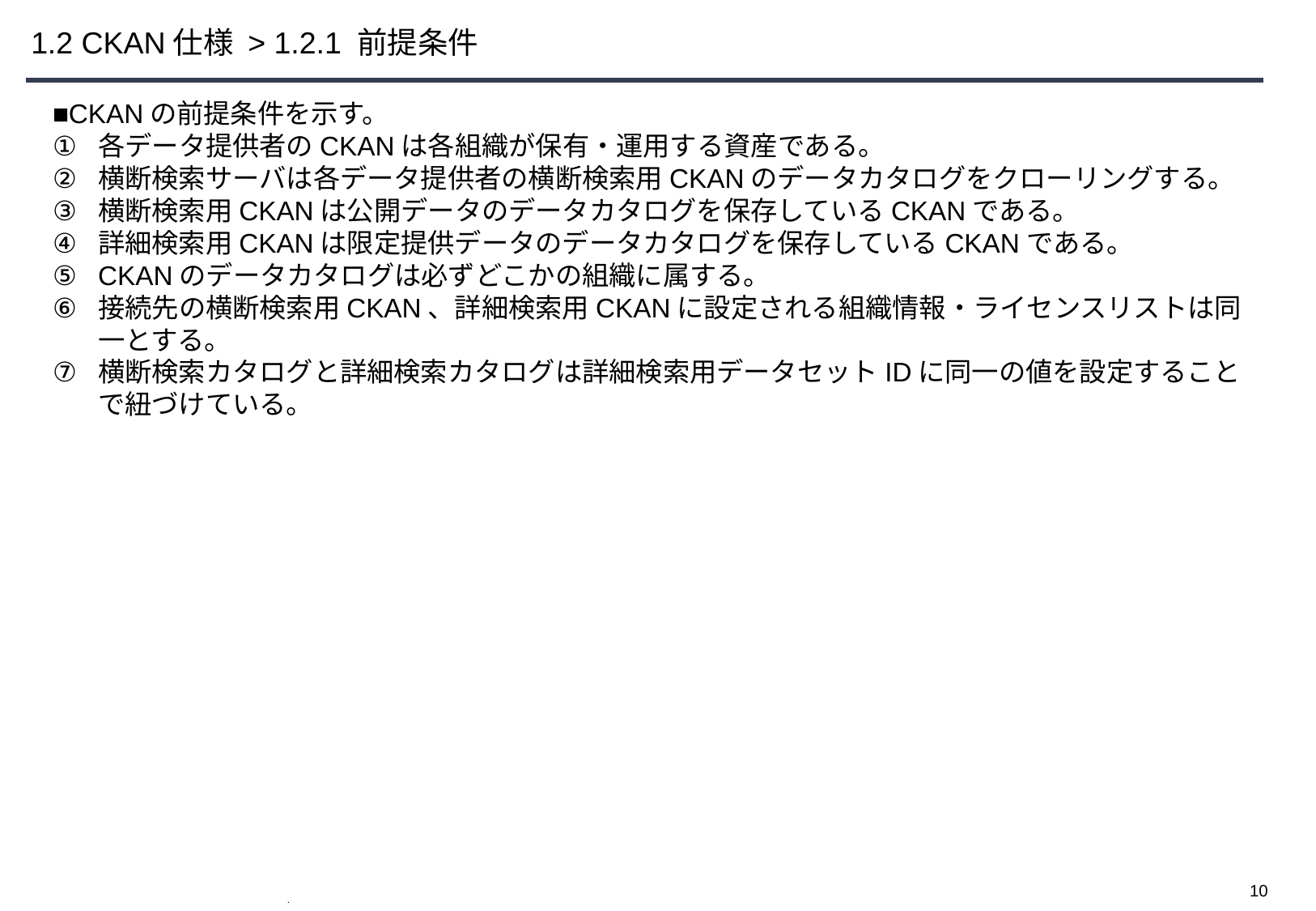

# 1.2 CKAN仕様 > 1.2.1 前提条件
■CKANの前提条件を示す。
各データ提供者のCKANは各組織が保有・運用する資産である。
横断検索サーバは各データ提供者の横断検索用CKANのデータカタログをクローリングする。
横断検索用CKANは公開データのデータカタログを保存しているCKANである。
詳細検索用CKANは限定提供データのデータカタログを保存しているCKANである。
CKANのデータカタログは必ずどこかの組織に属する。
接続先の横断検索用CKAN、詳細検索用CKANに設定される組織情報・ライセンスリストは同一とする。
横断検索カタログと詳細検索カタログは詳細検索用データセットIDに同一の値を設定することで紐づけている。